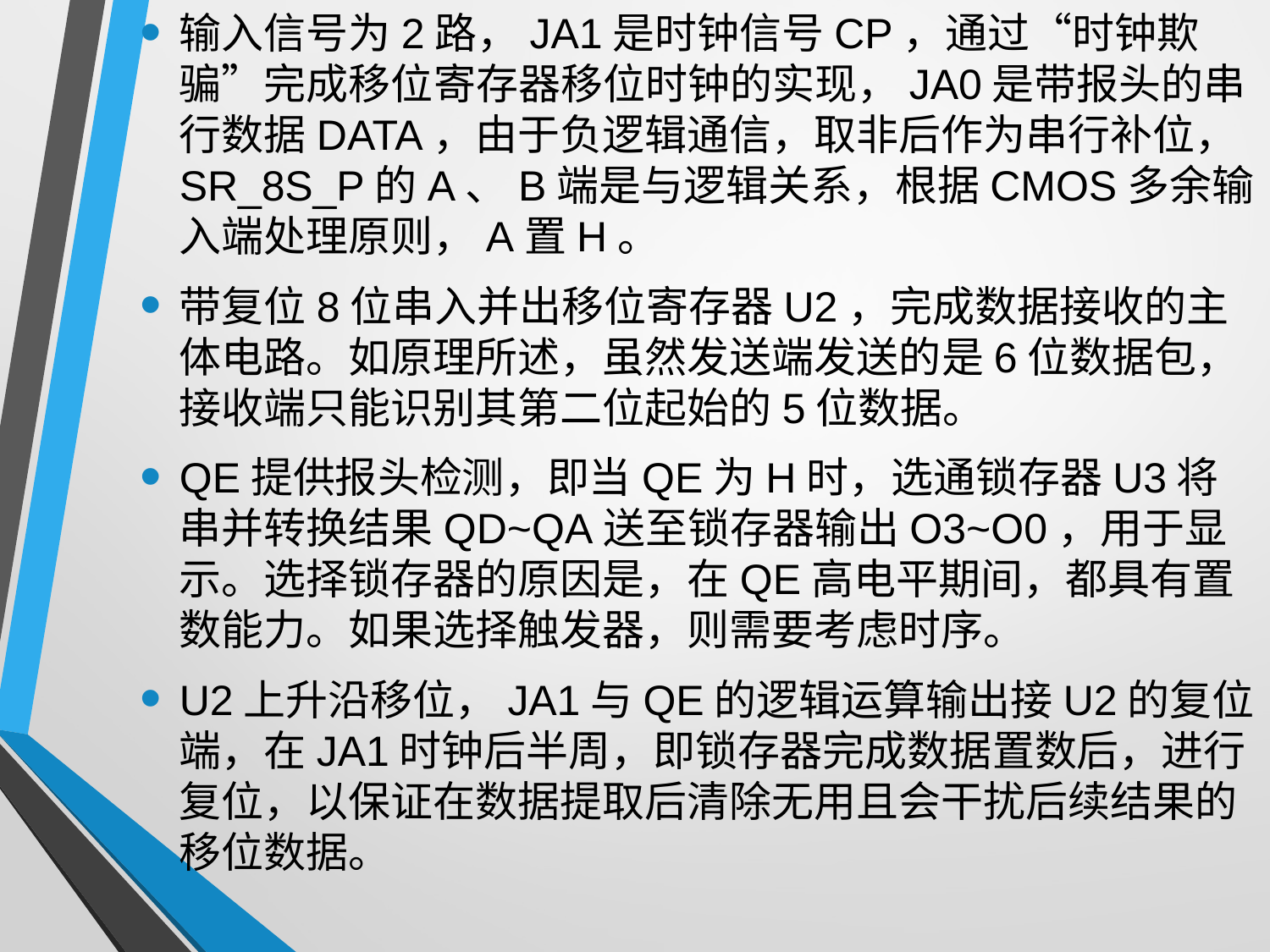

输入信号为2路，JA1是时钟信号CP，通过“时钟欺骗”完成移位寄存器移位时钟的实现，JA0是带报头的串行数据DATA，由于负逻辑通信，取非后作为串行补位，SR_8S_P的A、B端是与逻辑关系，根据CMOS多余输入端处理原则，A置H。
带复位8位串入并出移位寄存器U2，完成数据接收的主体电路。如原理所述，虽然发送端发送的是6位数据包，接收端只能识别其第二位起始的5位数据。
QE提供报头检测，即当QE为H时，选通锁存器U3将串并转换结果QD~QA送至锁存器输出O3~O0，用于显示。选择锁存器的原因是，在QE高电平期间，都具有置数能力。如果选择触发器，则需要考虑时序。
U2上升沿移位，JA1与QE的逻辑运算输出接U2的复位端，在JA1时钟后半周，即锁存器完成数据置数后，进行复位，以保证在数据提取后清除无用且会干扰后续结果的移位数据。